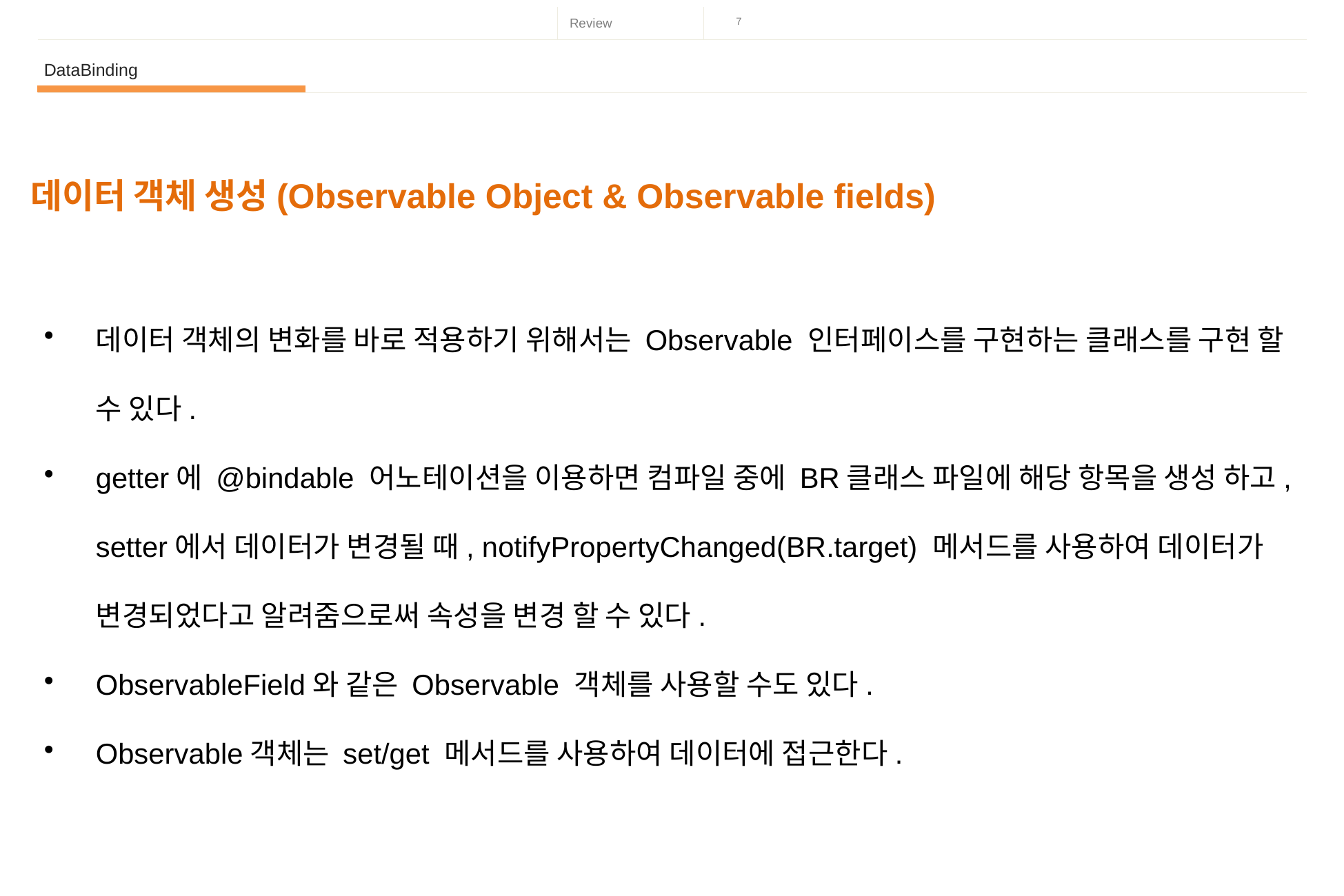

DataBinding
데이터 객체 생성(Observable Object & Observable fields)
데이터 객체의 변화를 바로 적용하기 위해서는 Observable 인터페이스를 구현하는 클래스를 구현 할 수 있다.
getter에 @bindable 어노테이션을 이용하면 컴파일 중에 BR클래스 파일에 해당 항목을 생성 하고, setter에서 데이터가 변경될 때, notifyPropertyChanged(BR.target) 메서드를 사용하여 데이터가 변경되었다고 알려줌으로써 속성을 변경 할 수 있다.
ObservableField와 같은 Observable 객체를 사용할 수도 있다.
Observable객체는 set/get 메서드를 사용하여 데이터에 접근한다.